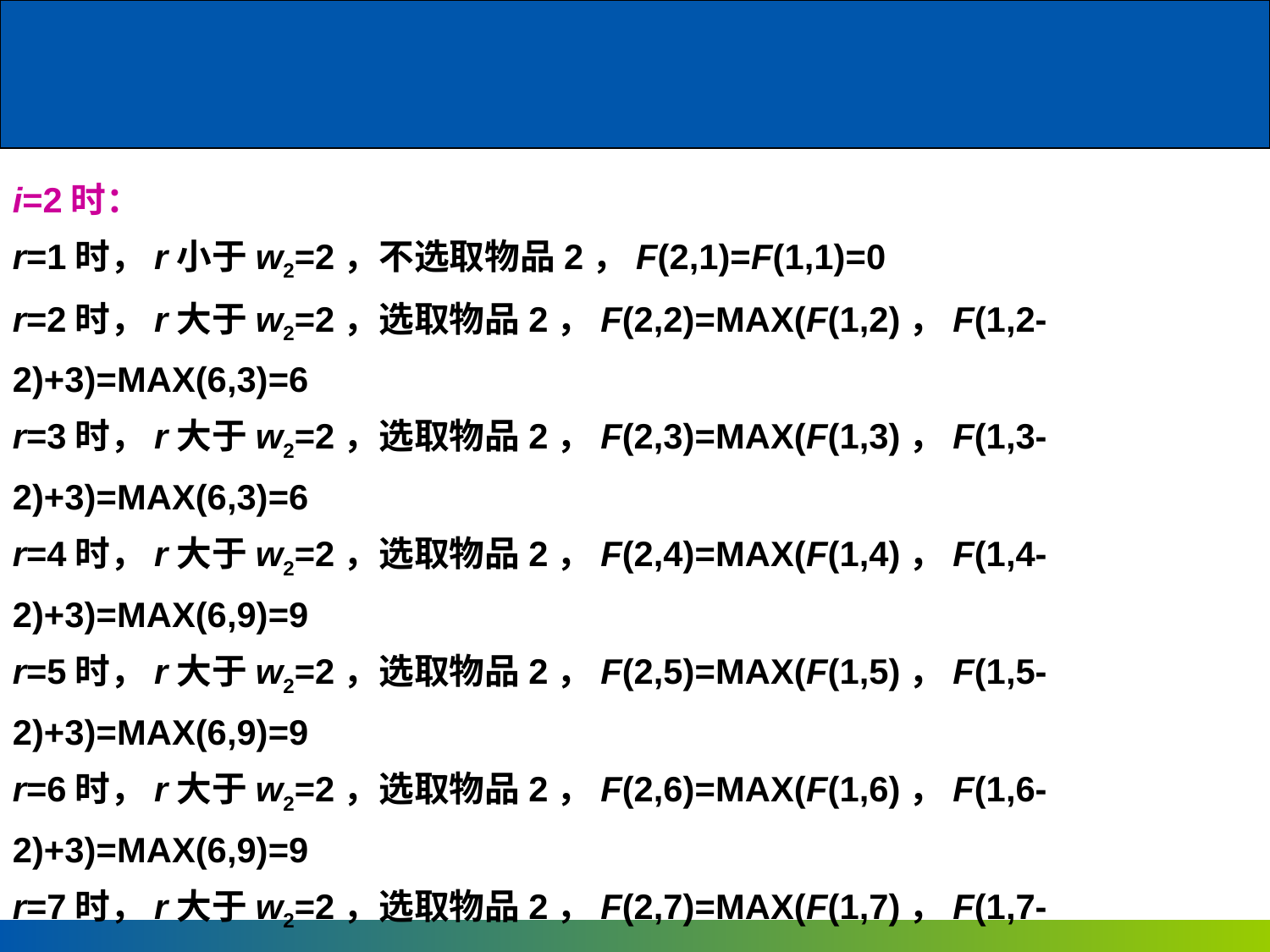

i=2时：
r=1时，r小于w2=2，不选取物品2，F(2,1)=F(1,1)=0
r=2时，r大于w2=2，选取物品2，F(2,2)=MAX(F(1,2)，F(1,2-2)+3)=MAX(6,3)=6
r=3时，r大于w2=2，选取物品2，F(2,3)=MAX(F(1,3)，F(1,3-2)+3)=MAX(6,3)=6
r=4时，r大于w2=2，选取物品2，F(2,4)=MAX(F(1,4)，F(1,4-2)+3)=MAX(6,9)=9
r=5时，r大于w2=2，选取物品2，F(2,5)=MAX(F(1,5)，F(1,5-2)+3)=MAX(6,9)=9
r=6时，r大于w2=2，选取物品2，F(2,6)=MAX(F(1,6)，F(1,6-2)+3)=MAX(6,9)=9
r=7时，r大于w2=2，选取物品2，F(2,7)=MAX(F(1,7)，F(1,7-2)+3)=MAX(6,9)=9
r=8时，r大于w2=2，选取物品2，F(2,8)=MAX(F(1,8)，F(1,8-2)+3)=MAX(6,9)=9
r=9时，r大于w2=2，选取物品2，F(2,9)=MAX(F(1,9)，F(1,9-2)+3)=MAX(6,9)=9
r=10时，r大于w2=2，选取物品2，F(2,10)=MAX(F(1,10)，F(1,10-2)+3)=
　　　　　　　　　　　　　　　　　　　　　　　　　　　　MAX(6,9)=9